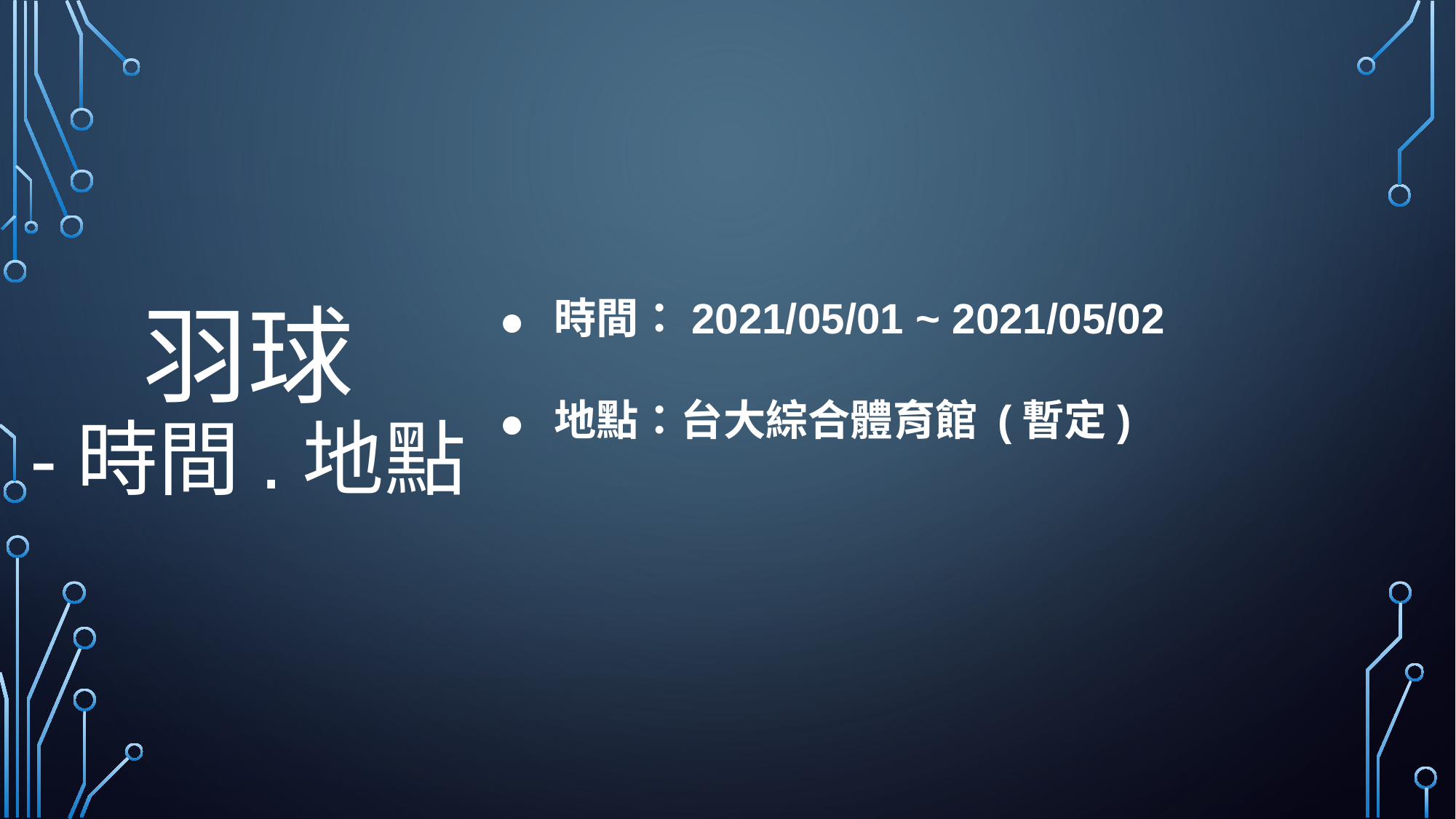

羽球
-時間.地點
時間：2021/05/01 ~ 2021/05/02

地點：台大綜合體育館 (暫定)